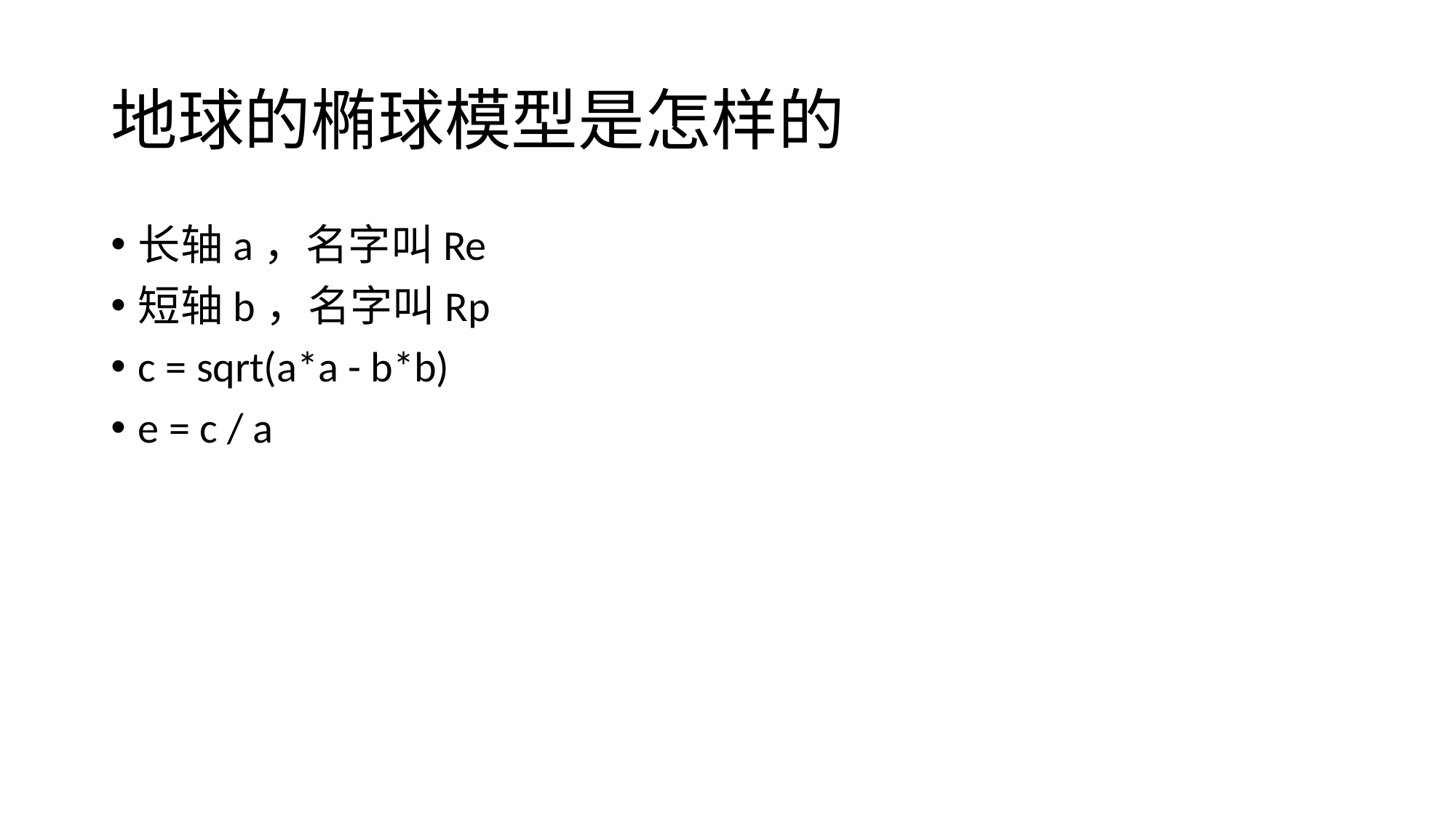

# 地球的椭球模型是怎样的
长轴a，名字叫Re
短轴b，名字叫Rp
c = sqrt(a*a - b*b)
e = c / a